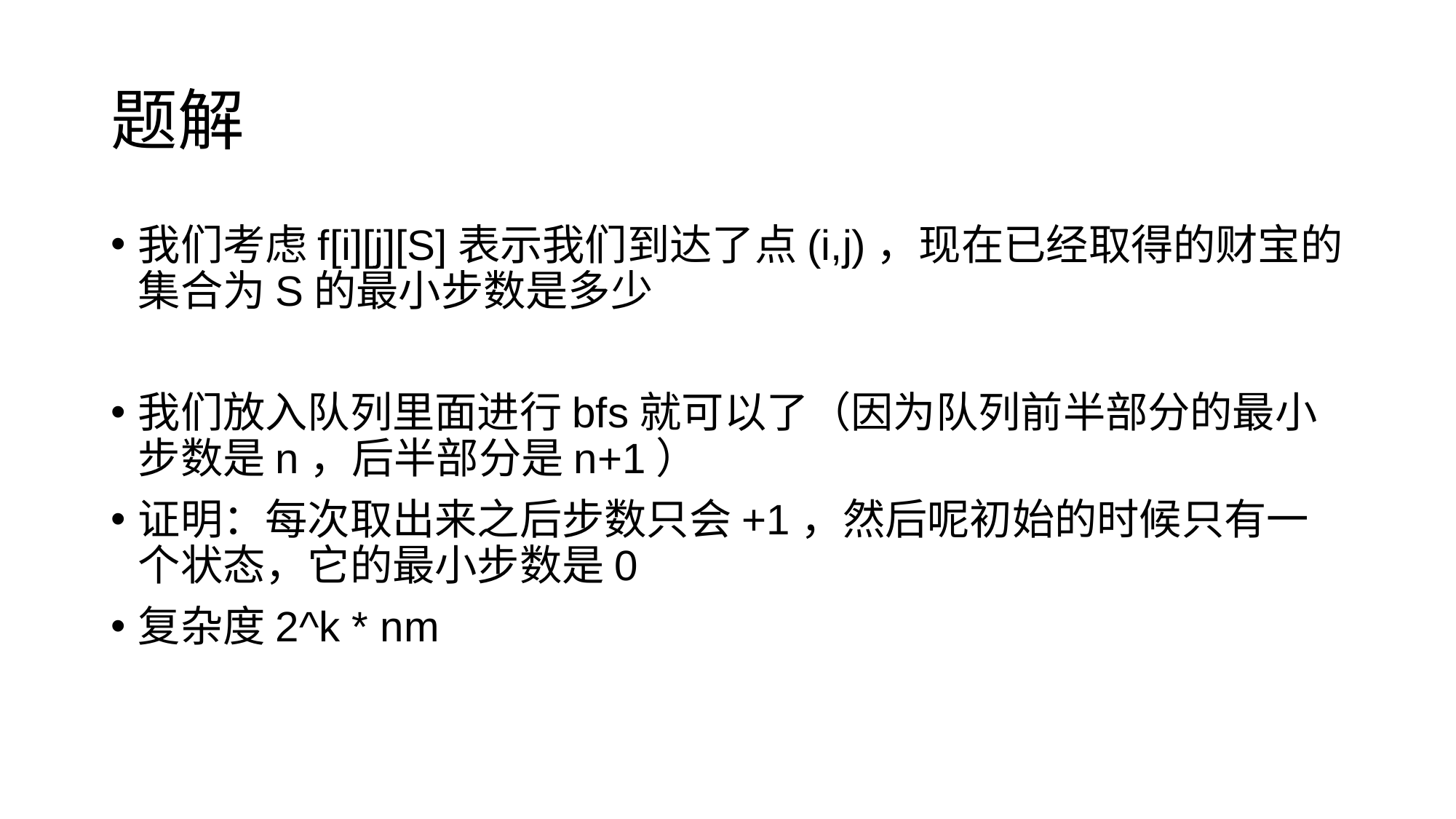

# 题解
我们考虑f[i][j][S]表示我们到达了点(i,j)，现在已经取得的财宝的集合为S的最小步数是多少

我们放入队列里面进行bfs就可以了（因为队列前半部分的最小步数是n，后半部分是n+1）
证明：每次取出来之后步数只会+1，然后呢初始的时候只有一个状态，它的最小步数是0
复杂度2^k * nm